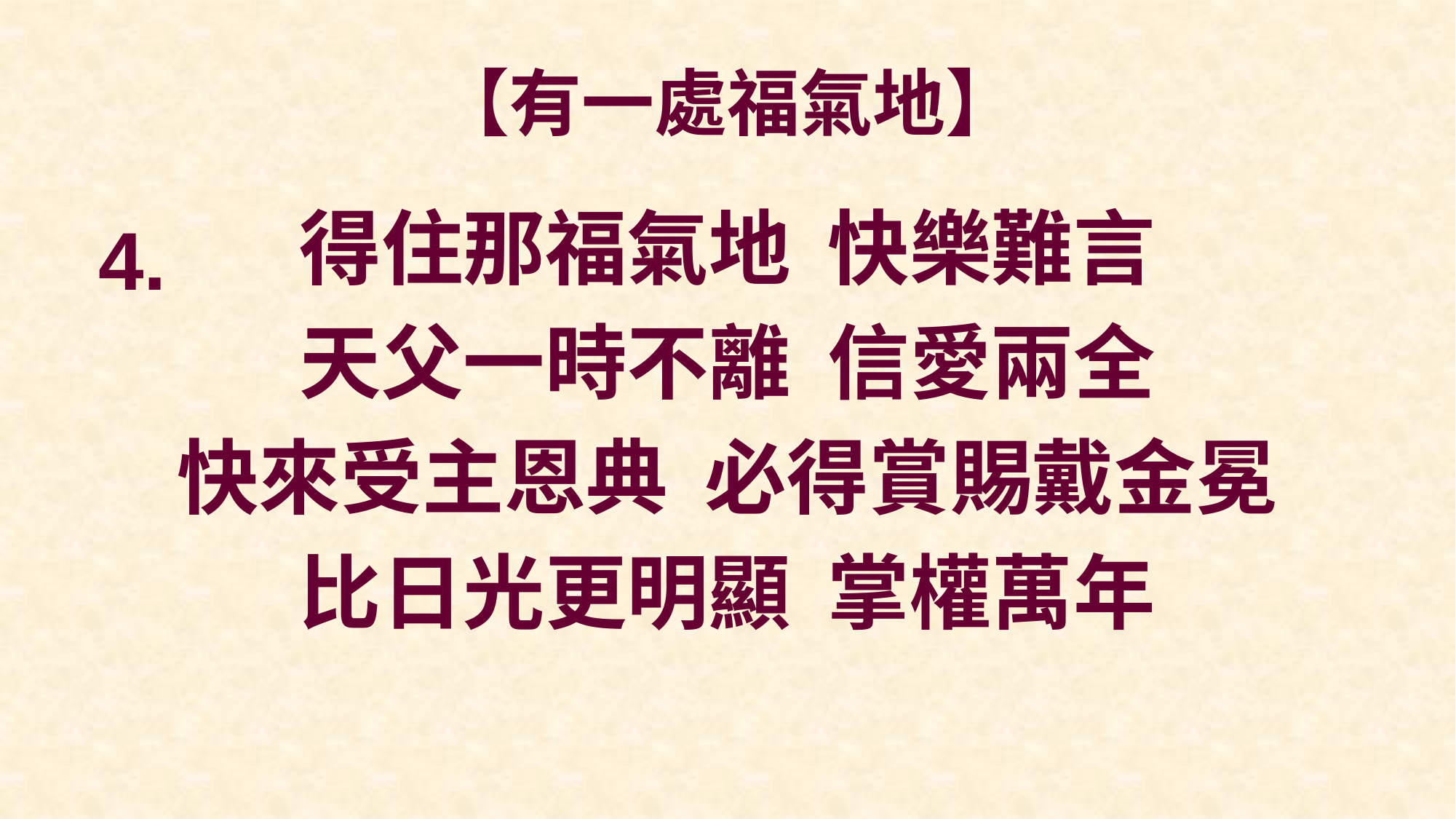

# 【有一處福氣地】
得住那福氣地  快樂難言
天父一時不離  信愛兩全
快來受主恩典  必得賞賜戴金冕
比日光更明顯  掌權萬年
4.